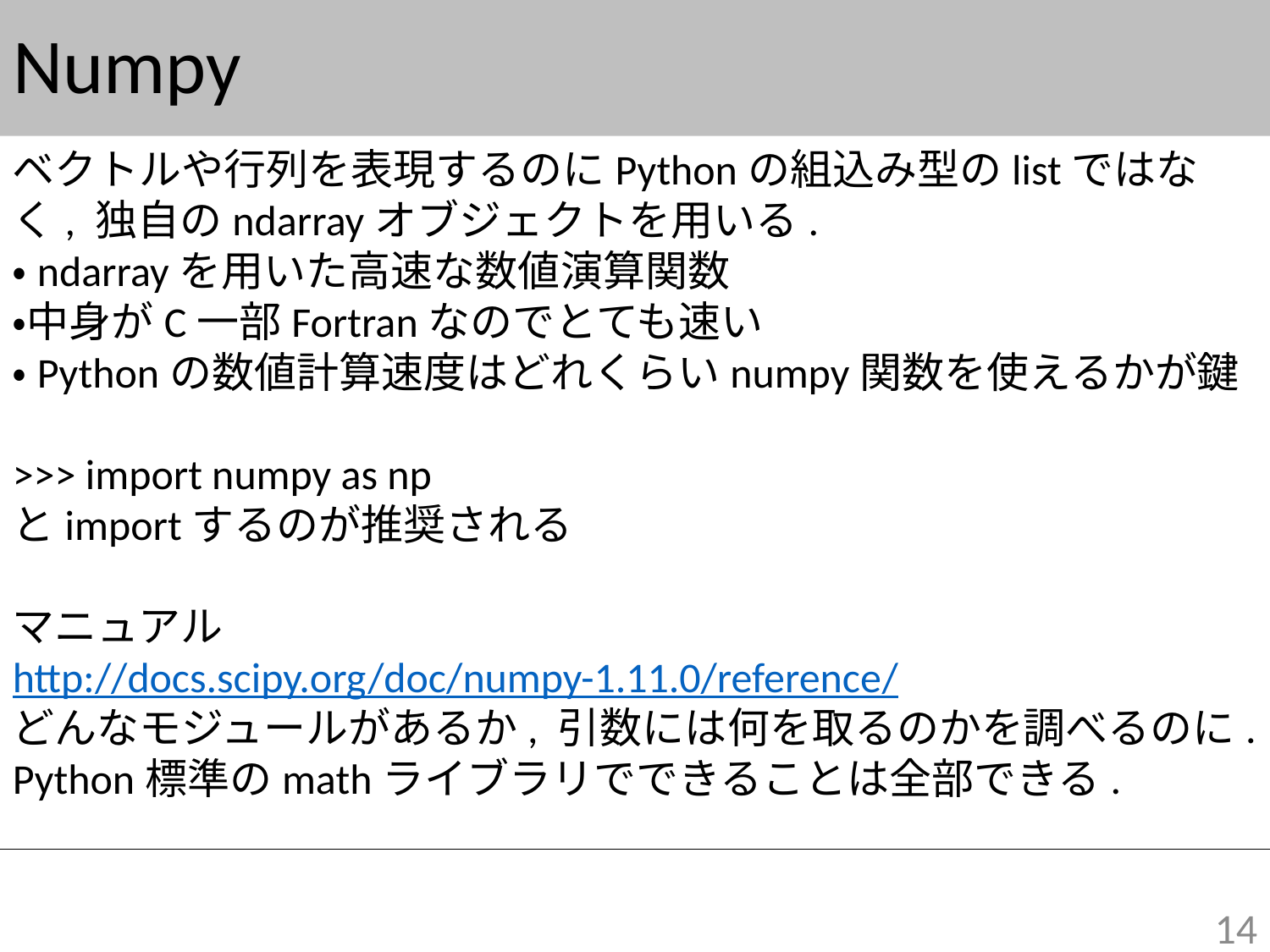

# Numpy
ベクトルや行列を表現するのにPythonの組込み型のlistではなく, 独自のndarrayオブジェクトを用いる.
・ndarrayを用いた高速な数値演算関数
・中身がC一部Fortranなのでとても速い
・Pythonの数値計算速度はどれくらいnumpy関数を使えるかが鍵

>>> import numpy as np
とimportするのが推奨される

マニュアル
http://docs.scipy.org/doc/numpy-1.11.0/reference/
どんなモジュールがあるか, 引数には何を取るのかを調べるのに.
Python標準のmathライブラリでできることは全部できる.
14